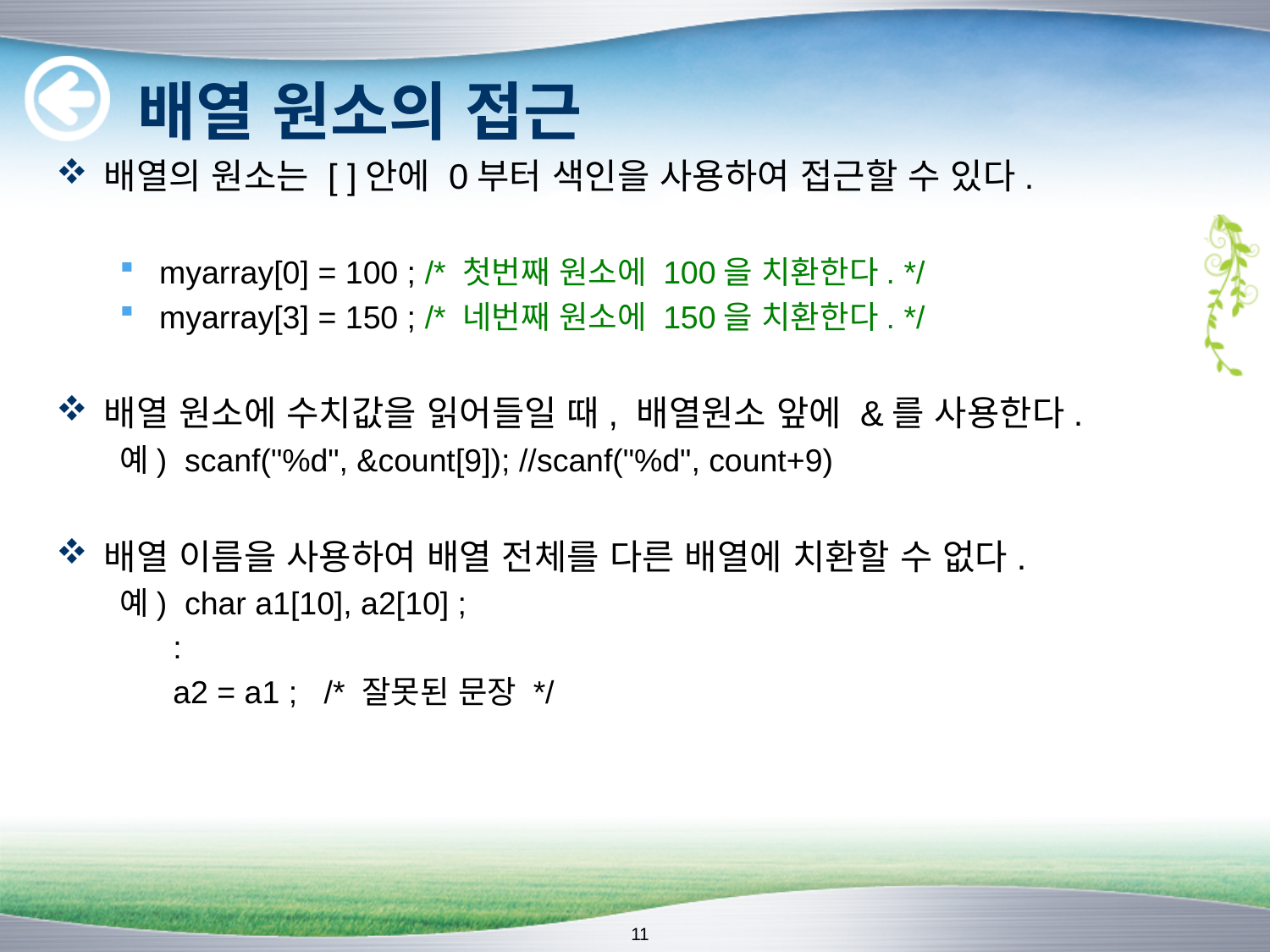

# 배열 원소의 접근
배열의 원소는 [ ]안에 0부터 색인을 사용하여 접근할 수 있다.

myarray[0] = 100 ; /* 첫번째 원소에 100을 치환한다. */
myarray[3] = 150 ; /* 네번째 원소에 150을 치환한다. */

배열 원소에 수치값을 읽어들일 때, 배열원소 앞에 &를 사용한다.
예)  scanf("%d", &count[9]); //scanf("%d", count+9)

배열 이름을 사용하여 배열 전체를 다른 배열에 치환할 수 없다.
예)  char a1[10], a2[10] ;
      :
      a2 = a1 ;   /* 잘못된 문장 */
11